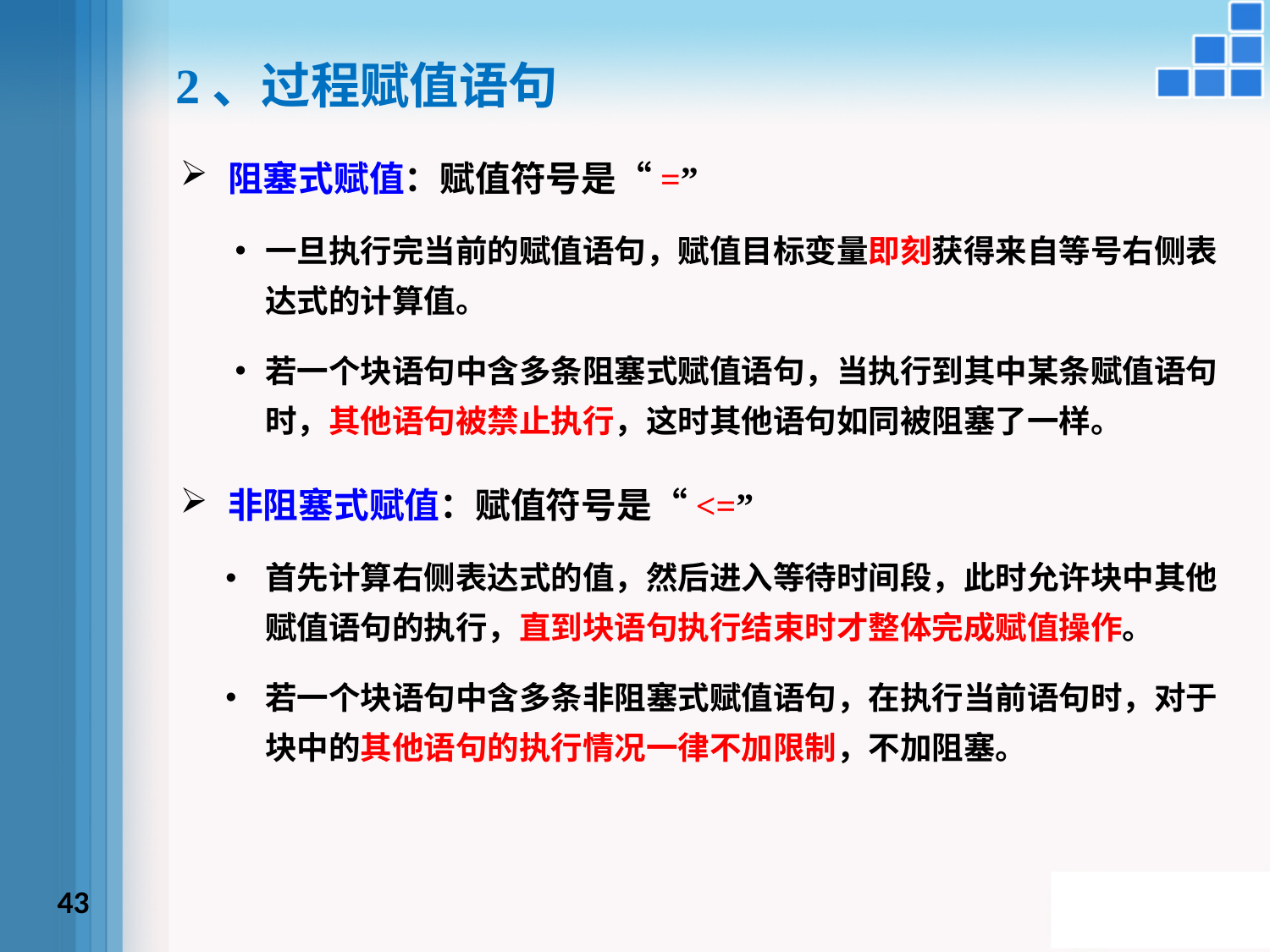

2、过程赋值语句
阻塞式赋值：赋值符号是“=”
一旦执行完当前的赋值语句，赋值目标变量即刻获得来自等号右侧表达式的计算值。
若一个块语句中含多条阻塞式赋值语句，当执行到其中某条赋值语句时，其他语句被禁止执行，这时其他语句如同被阻塞了一样。
非阻塞式赋值：赋值符号是“<=”
首先计算右侧表达式的值，然后进入等待时间段，此时允许块中其他赋值语句的执行，直到块语句执行结束时才整体完成赋值操作。
若一个块语句中含多条非阻塞式赋值语句，在执行当前语句时，对于块中的其他语句的执行情况一律不加限制，不加阻塞。

43